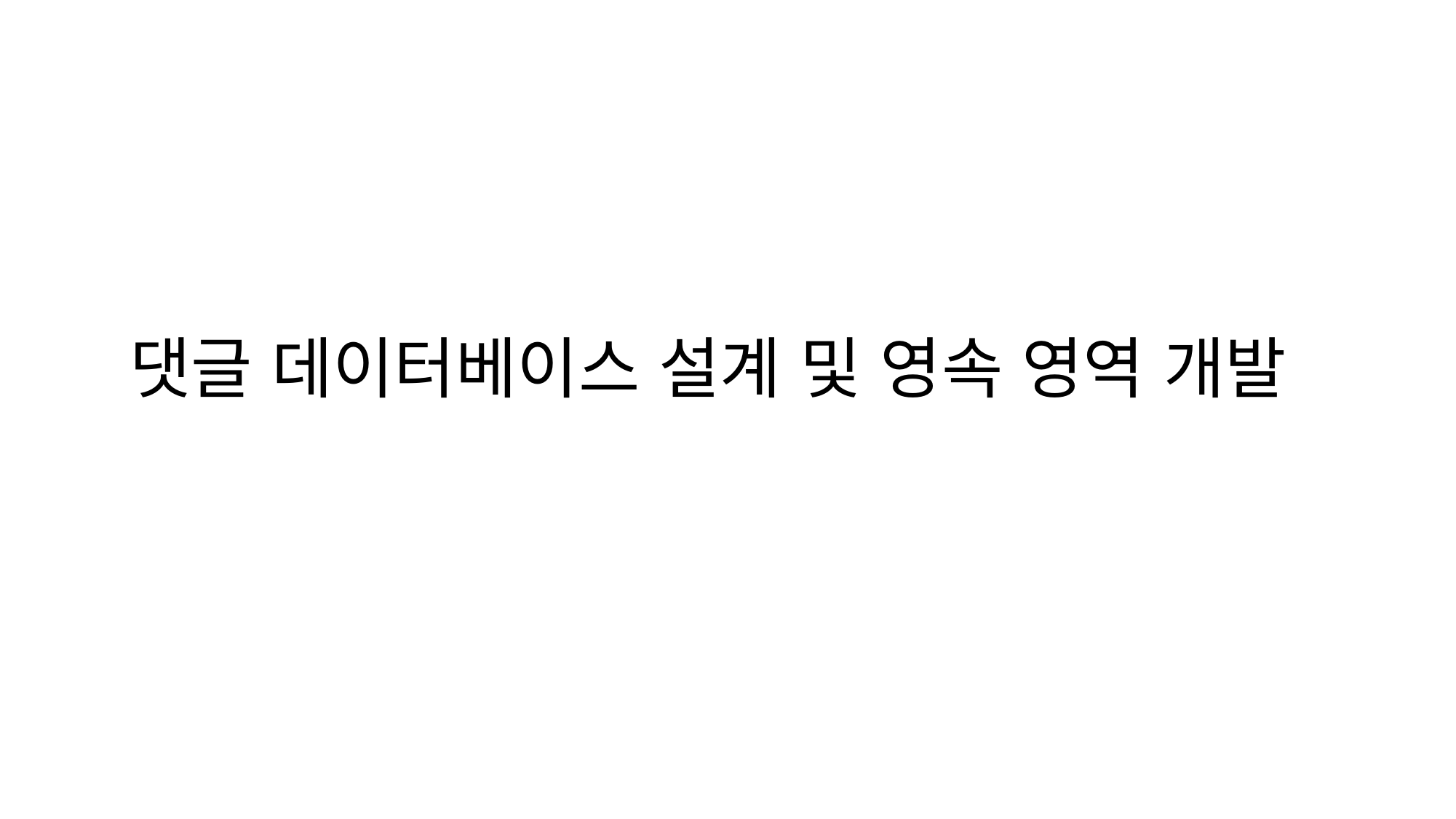

댓글 데이터베이스 설계 및 영속 영역 개발